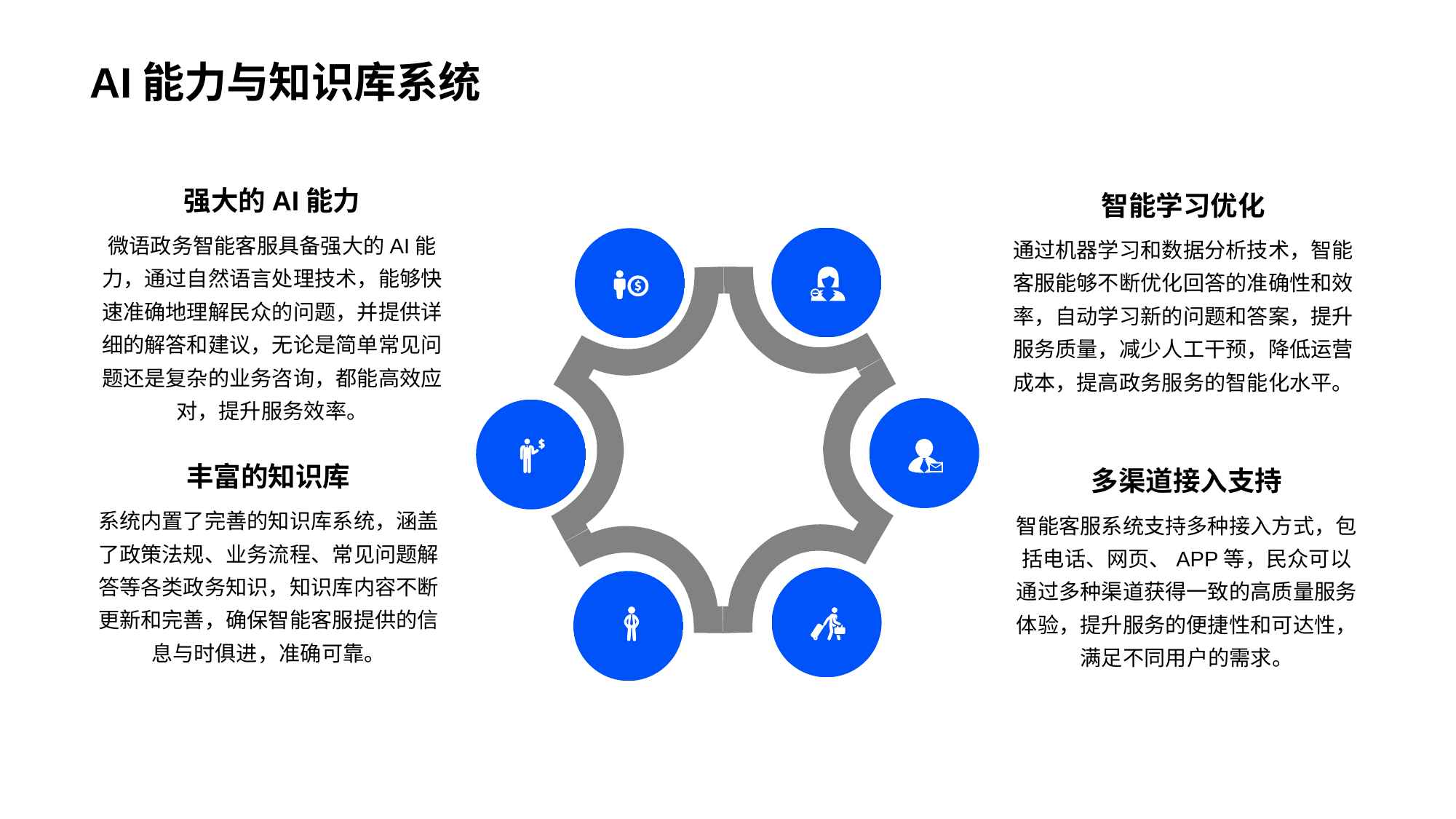

AI能力与知识库系统
强大的AI能力
微语政务智能客服具备强大的AI能力，通过自然语言处理技术，能够快速准确地理解民众的问题，并提供详细的解答和建议，无论是简单常见问题还是复杂的业务咨询，都能高效应对，提升服务效率。
智能学习优化
通过机器学习和数据分析技术，智能客服能够不断优化回答的准确性和效率，自动学习新的问题和答案，提升服务质量，减少人工干预，降低运营成本，提高政务服务的智能化水平。
丰富的知识库
系统内置了完善的知识库系统，涵盖了政策法规、业务流程、常见问题解答等各类政务知识，知识库内容不断更新和完善，确保智能客服提供的信息与时俱进，准确可靠。
多渠道接入支持
智能客服系统支持多种接入方式，包括电话、网页、APP等，民众可以通过多种渠道获得一致的高质量服务体验，提升服务的便捷性和可达性，满足不同用户的需求。